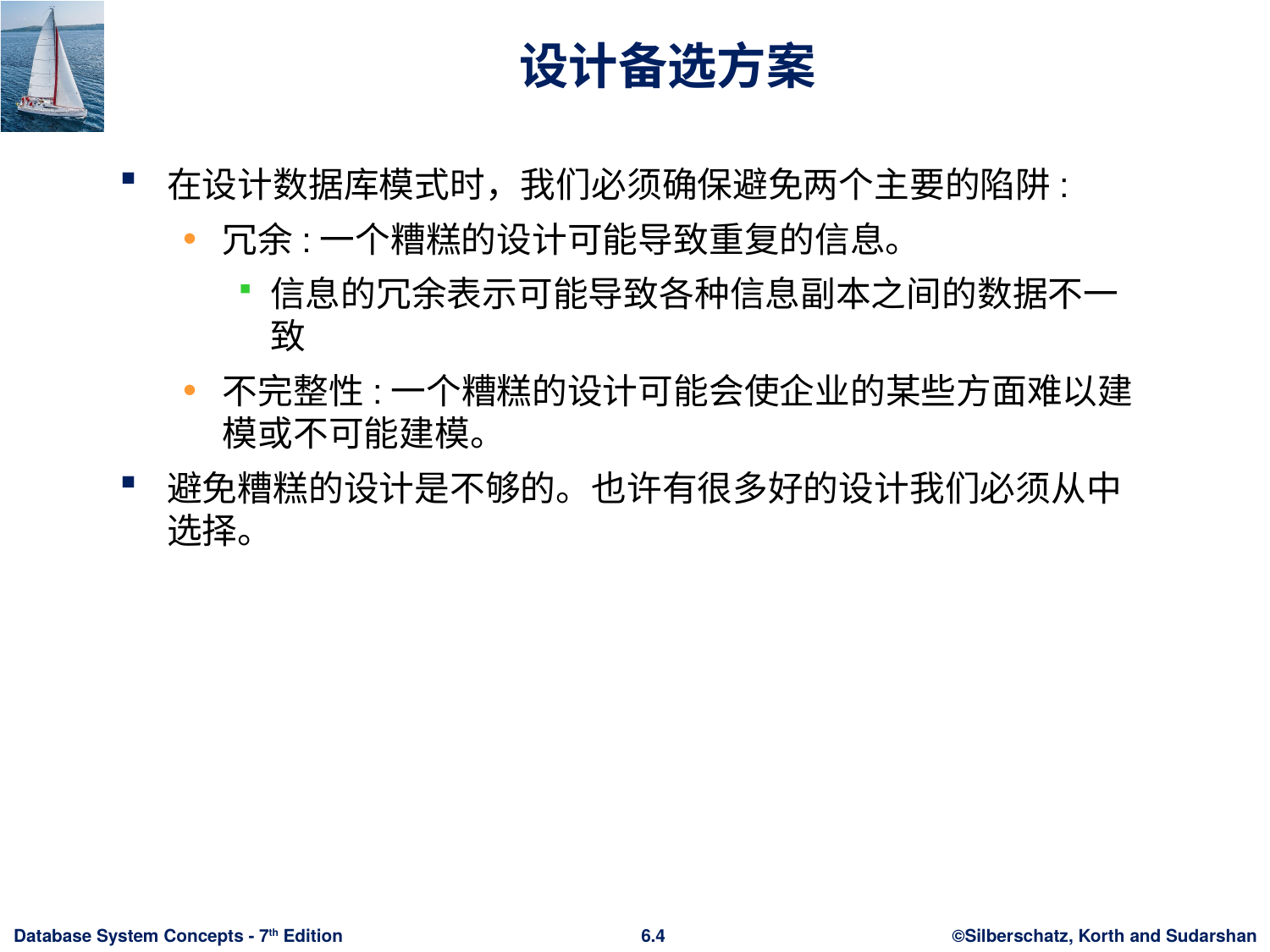

设计备选方案
在设计数据库模式时，我们必须确保避免两个主要的陷阱:
冗余:一个糟糕的设计可能导致重复的信息。
信息的冗余表示可能导致各种信息副本之间的数据不一致
不完整性:一个糟糕的设计可能会使企业的某些方面难以建模或不可能建模。
避免糟糕的设计是不够的。也许有很多好的设计我们必须从中选择。